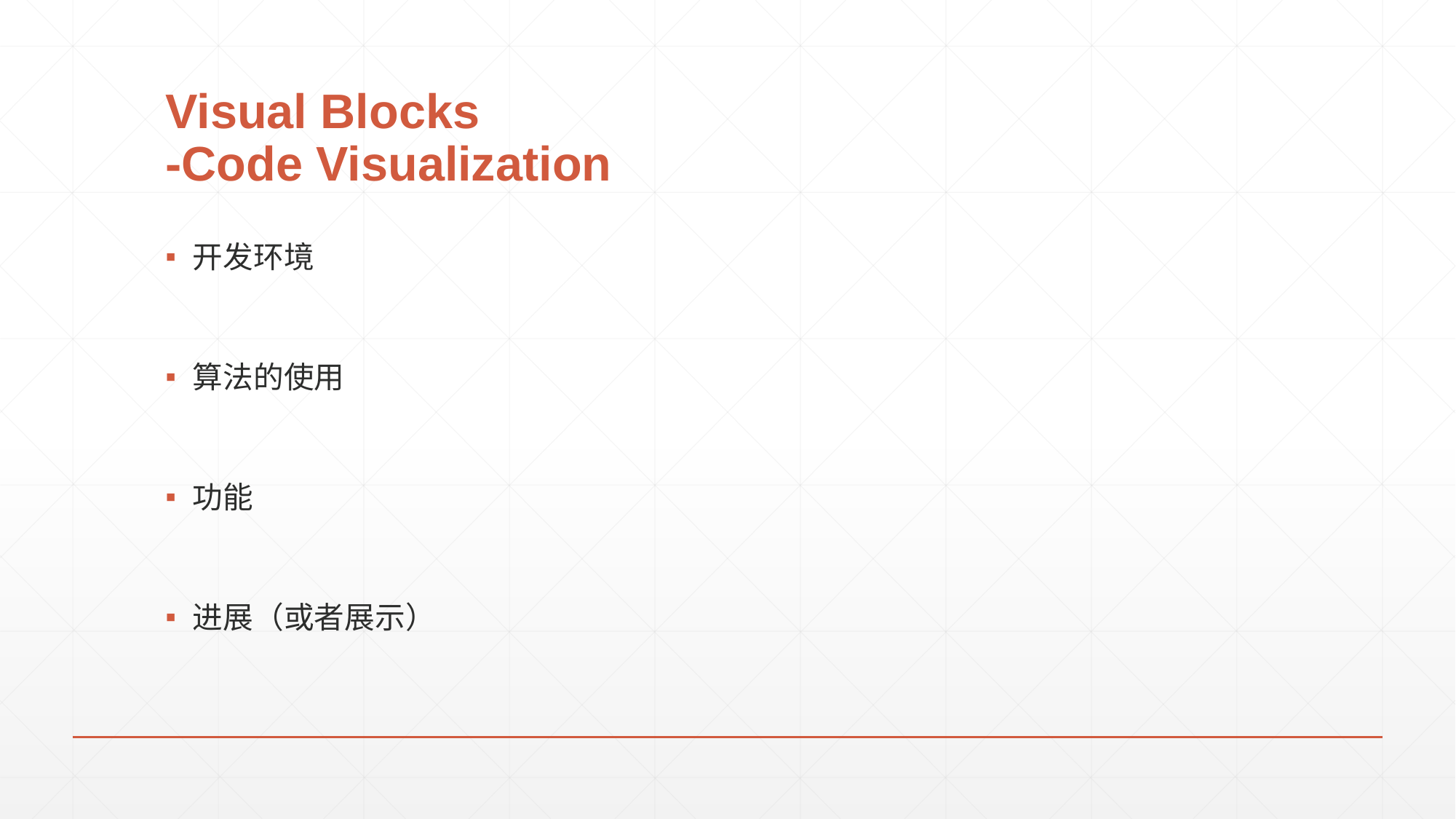

# Visual Blocks -Code Visualization
开发环境

算法的使用

功能

进展（或者展示）